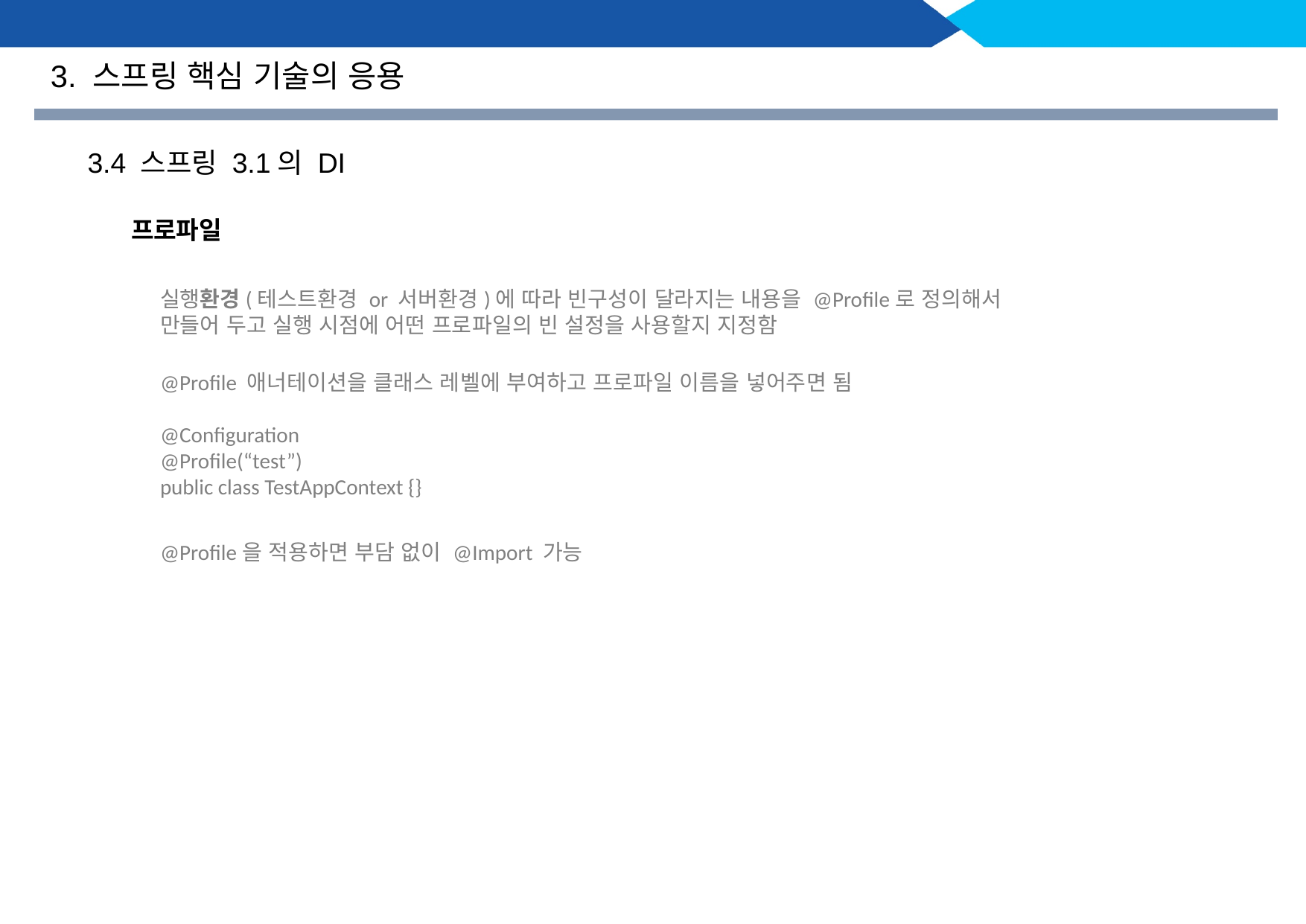

3. 스프링 핵심 기술의 응용
3.4 스프링 3.1의 DI
프로파일
실행환경(테스트환경 or 서버환경)에 따라 빈구성이 달라지는 내용을 @Profile로 정의해서 만들어 두고 실행 시점에 어떤 프로파일의 빈 설정을 사용할지 지정함
@Profile 애너테이션을 클래스 레벨에 부여하고 프로파일 이름을 넣어주면 됨

@Configuration
@Profile(“test”)
public class TestAppContext {}

@Profile을 적용하면 부담 없이 @Import 가능